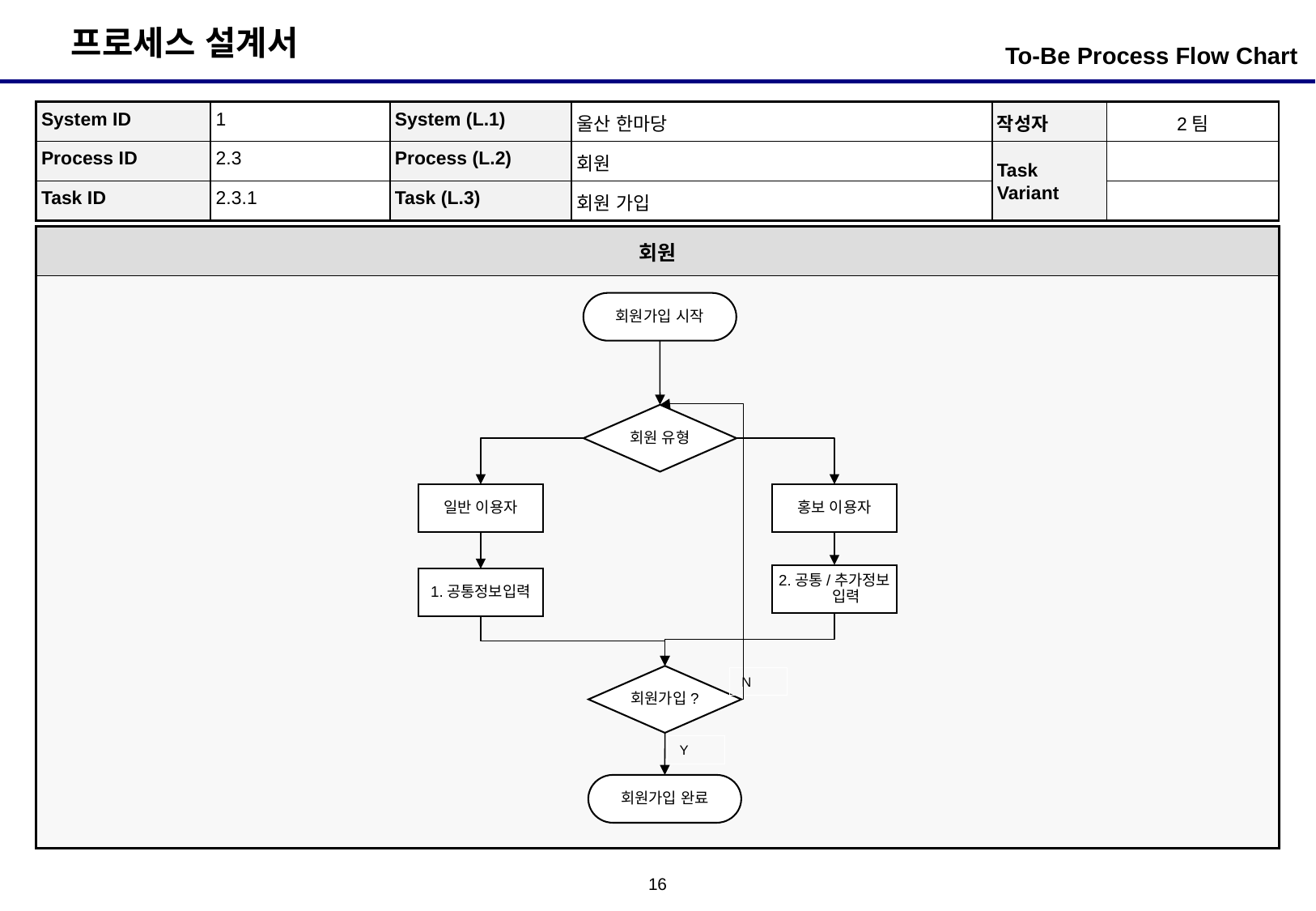

To-Be Process Flow Chart
| System ID | 1 | System (L.1) | 울산 한마당 | 작성자 | 2팀 |
| --- | --- | --- | --- | --- | --- |
| Process ID | 2.3 | Process (L.2) | 회원 | Task Variant |  |
| Task ID | 2.3.1 | Task (L.3) | 회원 가입 |  |  |
| 회원 |
| --- |
|  |
회원가입 시작
회원 유형
일반 이용자
홍보 이용자
2.공통/추가정보 입력
1.공통정보입력
회원가입?
N
Y
회원가입 완료